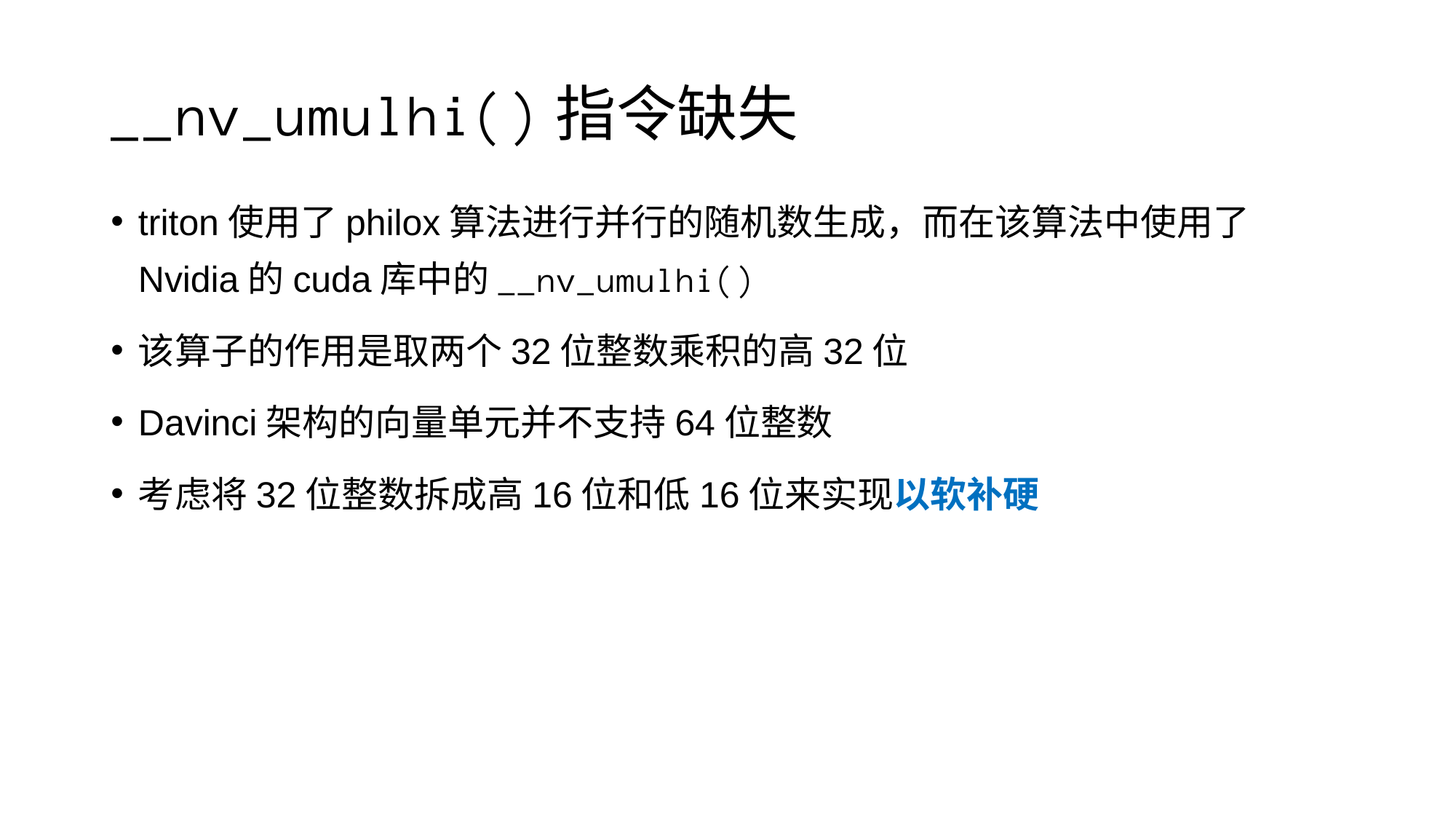

# __nv_umulhi()指令缺失
triton使用了philox算法进行并行的随机数生成，而在该算法中使用了Nvidia的cuda库中的__nv_umulhi()
该算子的作用是取两个32位整数乘积的高32位
Davinci架构的向量单元并不支持64位整数
考虑将32位整数拆成高16位和低16位来实现以软补硬